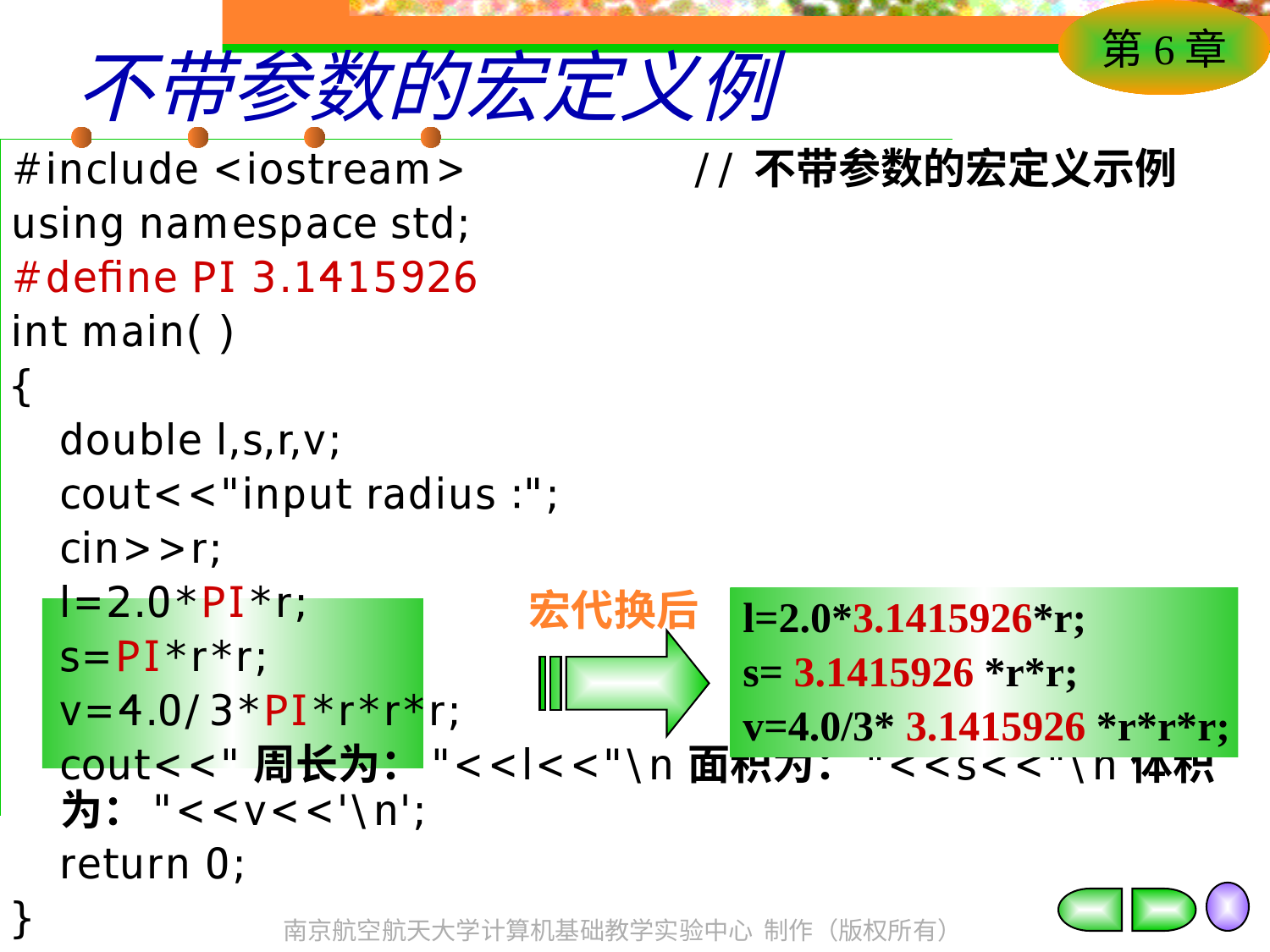

# 不带参数的宏定义例
#include <iostream> 		//不带参数的宏定义示例
using namespace std;
#define PI 3.1415926
int main( )
{
	double l,s,r,v;
	cout<<"input radius :";
	cin>>r;
	l=2.0*PI*r;
	s=PI*r*r;
	v=4.0/3*PI*r*r*r;
	cout<<"周长为："<<l<<"\n面积为："<<s<<"\n体积为："<<v<<'\n';
	return 0;
}
宏代换后

l=2.0*3.1415926*r;
s= 3.1415926 *r*r;
v=4.0/3* 3.1415926 *r*r*r;